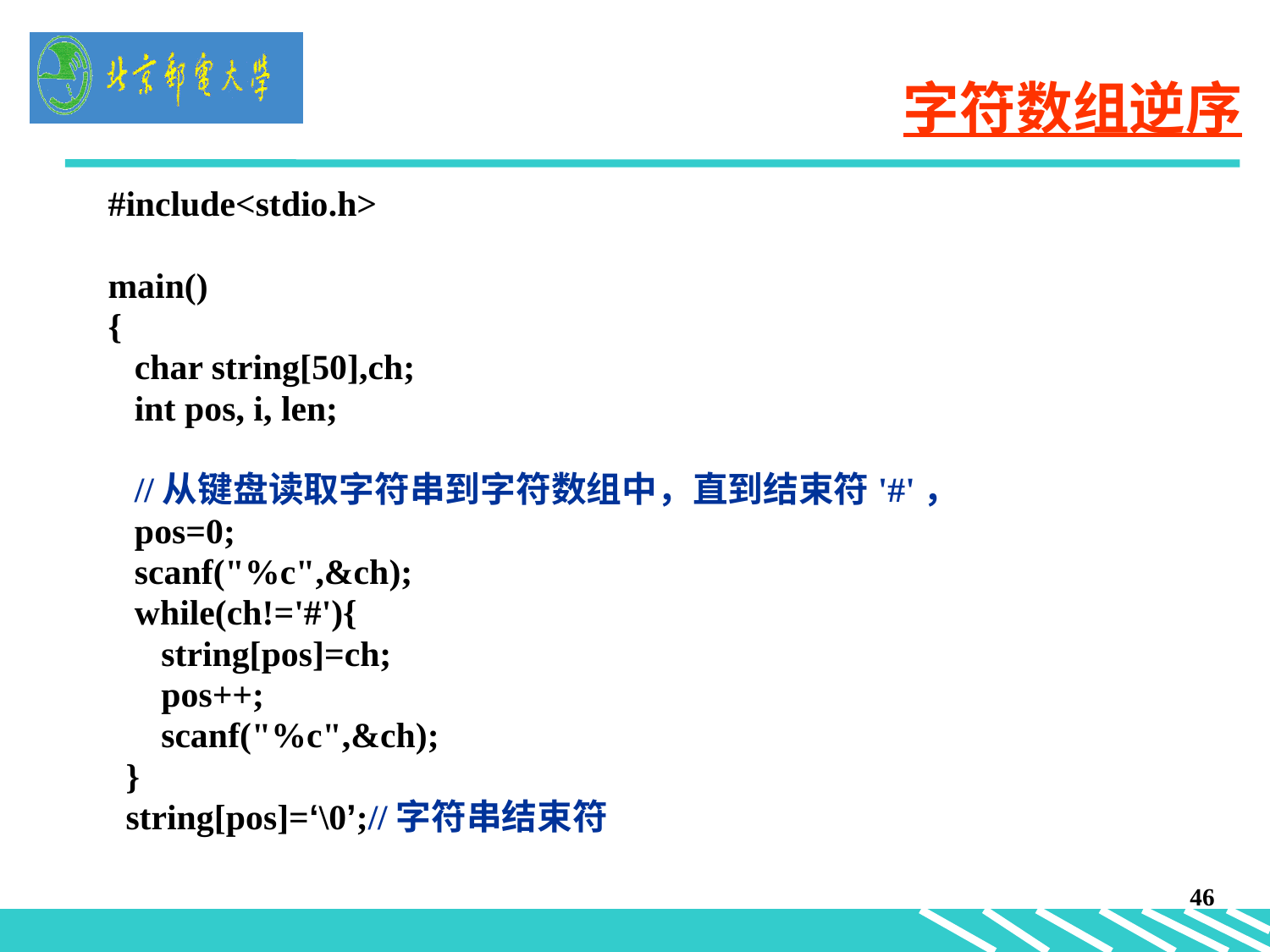

# 字符数组逆序
#include<stdio.h>

main()
{
   char string[50],ch;
   int pos, i, len;

   //从键盘读取字符串到字符数组中，直到结束符'#'，
   pos=0;
   scanf("%c",&ch);
   while(ch!='#'){
      string[pos]=ch;
      pos++;
      scanf("%c",&ch);
  }
  string[pos]=‘\0’;//字符串结束符

46